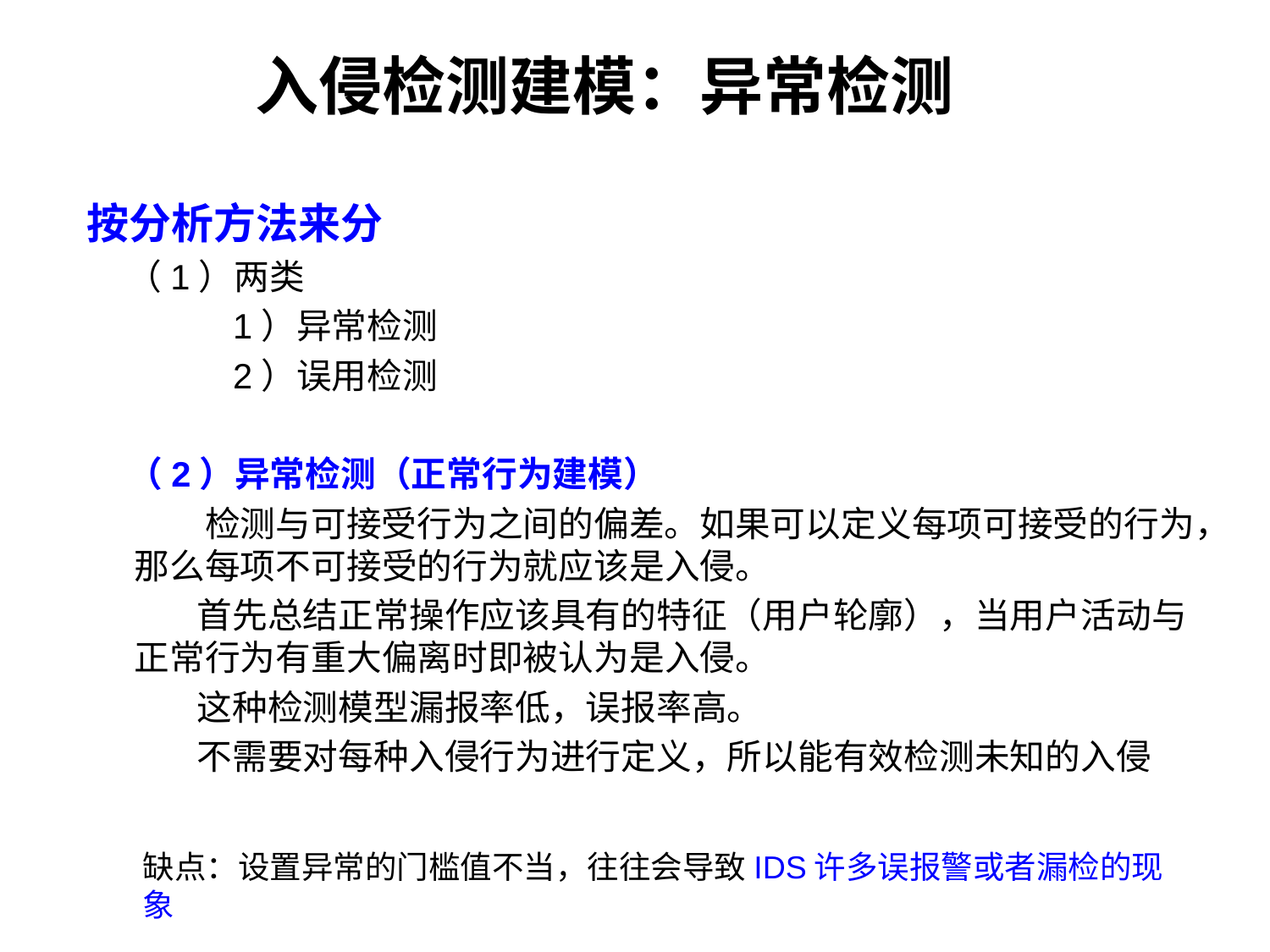

# 入侵检测建模：异常检测
按分析方法来分
    （1）两类
               1）异常检测
               2）误用检测

    （2）异常检测（正常行为建模）
              检测与可接受行为之间的偏差。如果可以定义每项可接受的行为，那么每项不可接受的行为就应该是入侵。
             首先总结正常操作应该具有的特征（用户轮廓），当用户活动与正常行为有重大偏离时即被认为是入侵。
             这种检测模型漏报率低，误报率高。
             不需要对每种入侵行为进行定义，所以能有效检测未知的入侵
缺点：设置异常的门槛值不当，往往会导致IDS许多误报警或者漏检的现象